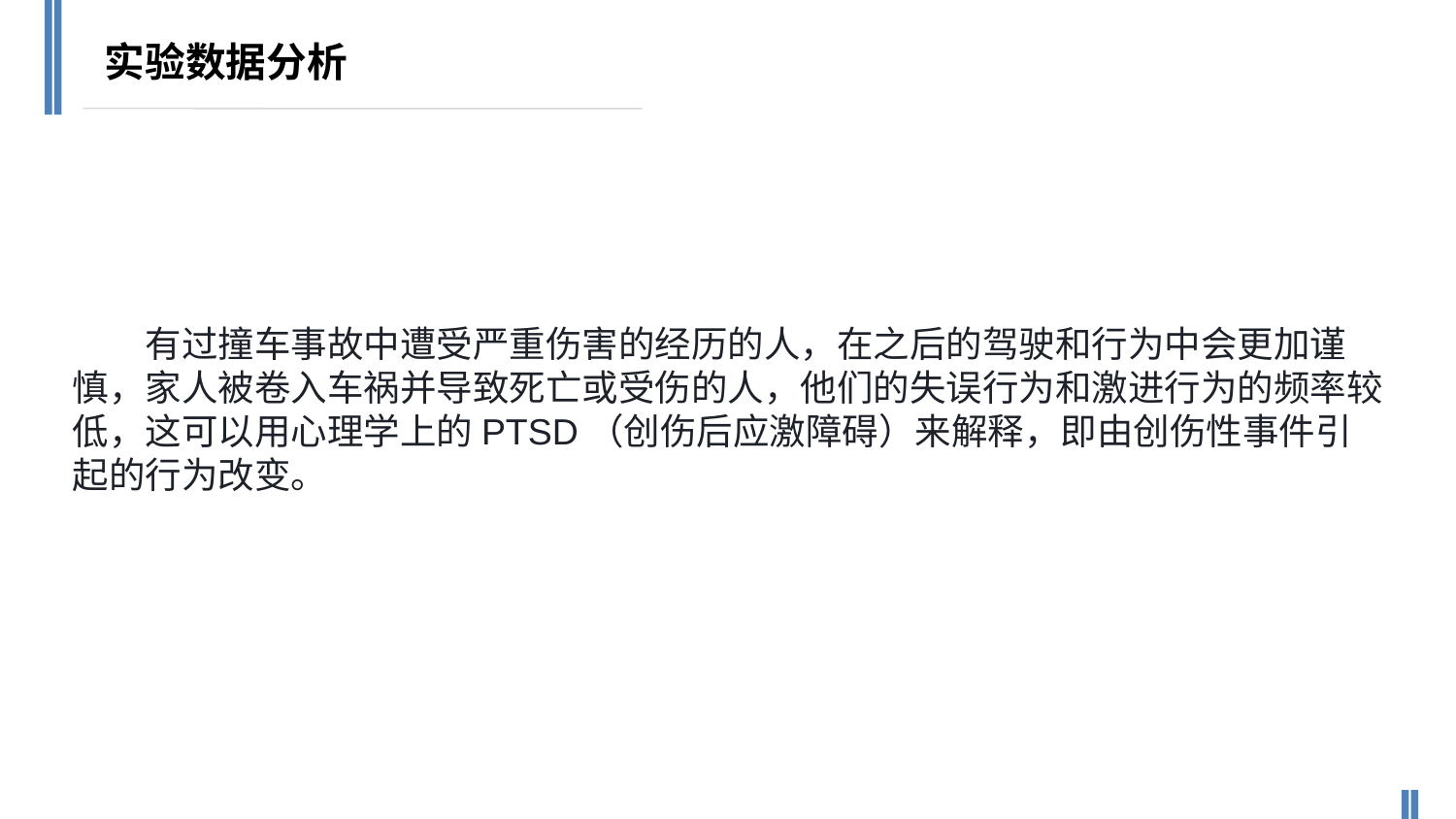

实验数据分析
有过撞车事故中遭受严重伤害的经历的人，在之后的驾驶和行为中会更加谨慎，家人被卷入车祸并导致死亡或受伤的人，他们的失误行为和激进行为的频率较低，这可以用心理学上的PTSD（创伤后应激障碍）来解释，即由创伤性事件引起的行为改变。